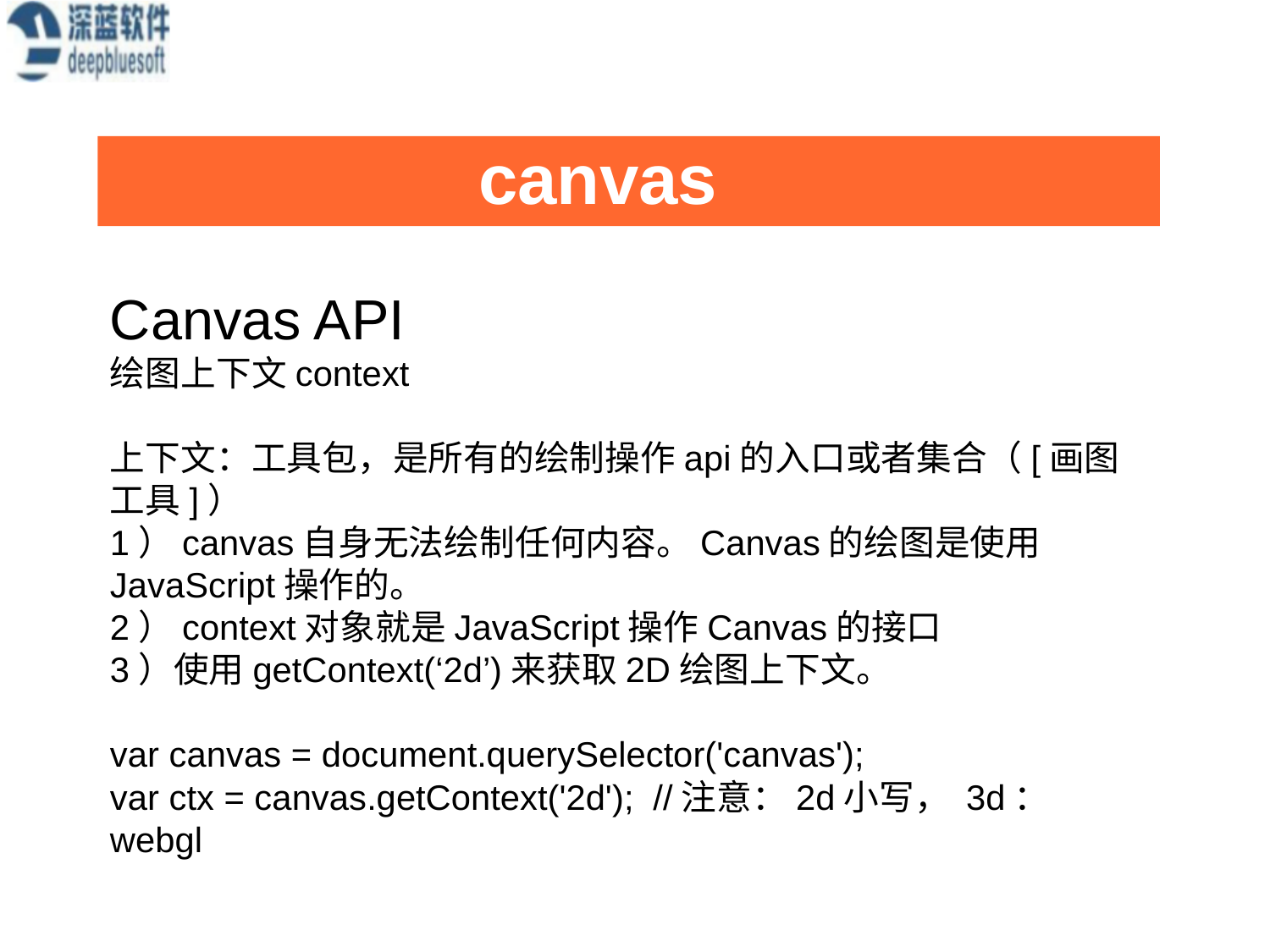

canvas

Canvas API
绘图上下文context

上下文：工具包，是所有的绘制操作api的入口或者集合（[画图工具]）
1）canvas自身无法绘制任何内容。Canvas的绘图是使用JavaScript操作的。
2）context对象就是JavaScript操作Canvas的接口
3）使用getContext(‘2d’)来获取2D绘图上下文。

var canvas = document.querySelector('canvas');
var ctx = canvas.getContext('2d');  //注意：2d小写， 3d：webgl